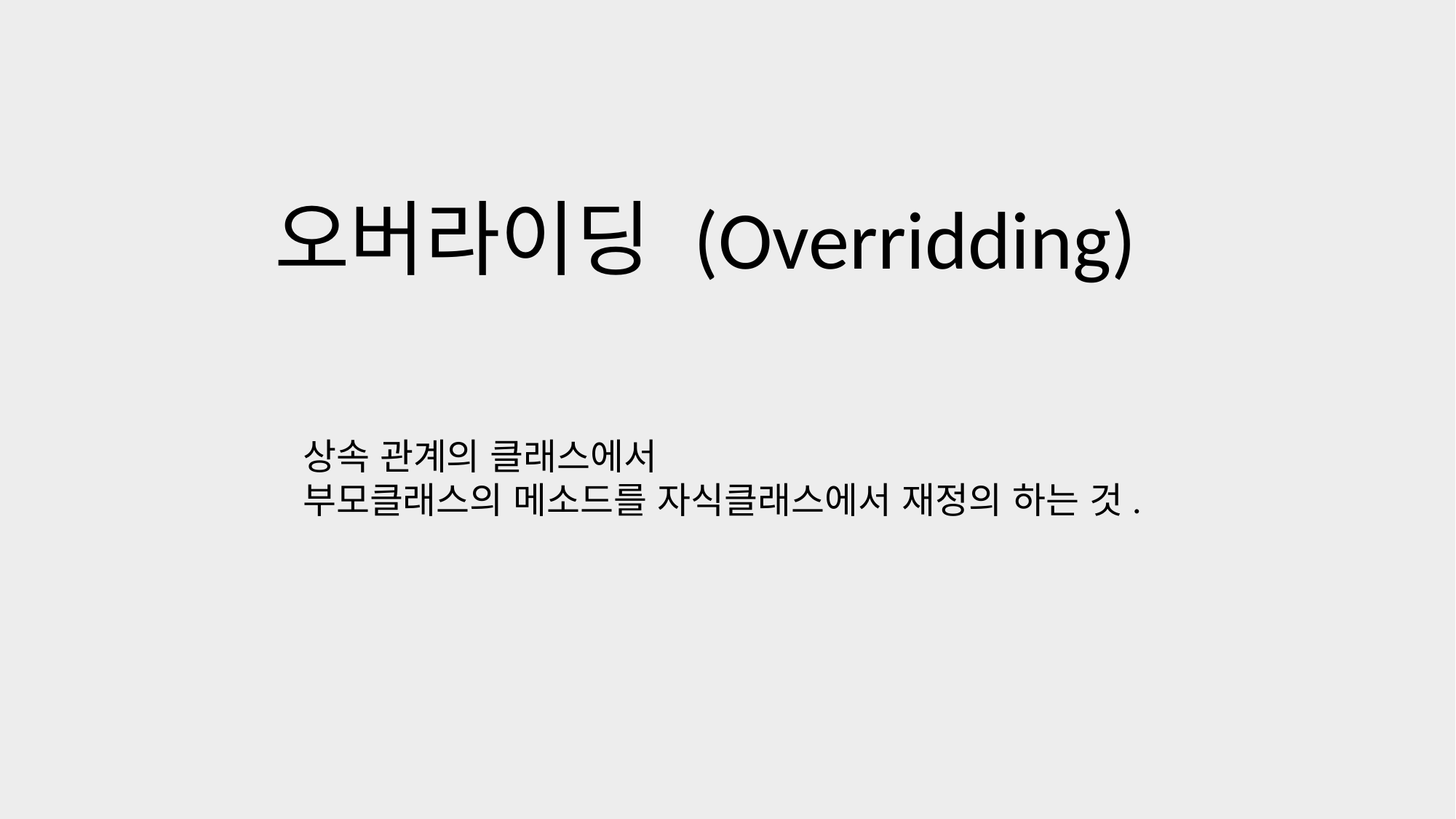

오버라이딩 (Overridding)
상속 관계의 클래스에서
부모클래스의 메소드를 자식클래스에서 재정의 하는 것.